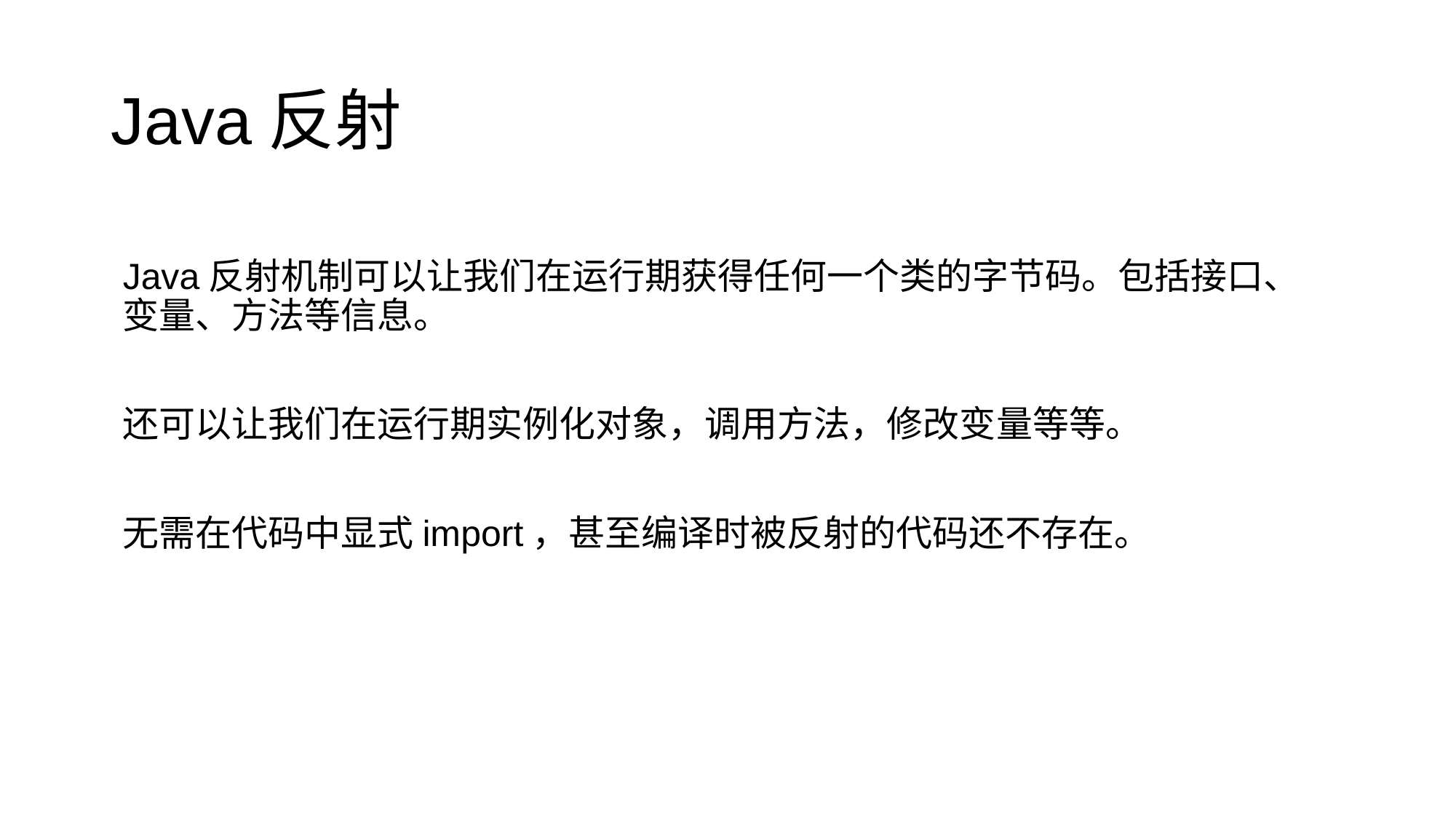

# Java反射

Java反射机制可以让我们在运行期获得任何一个类的字节码。包括接口、变量、方法等信息。

还可以让我们在运行期实例化对象，调用方法，修改变量等等。

无需在代码中显式import，甚至编译时被反射的代码还不存在。